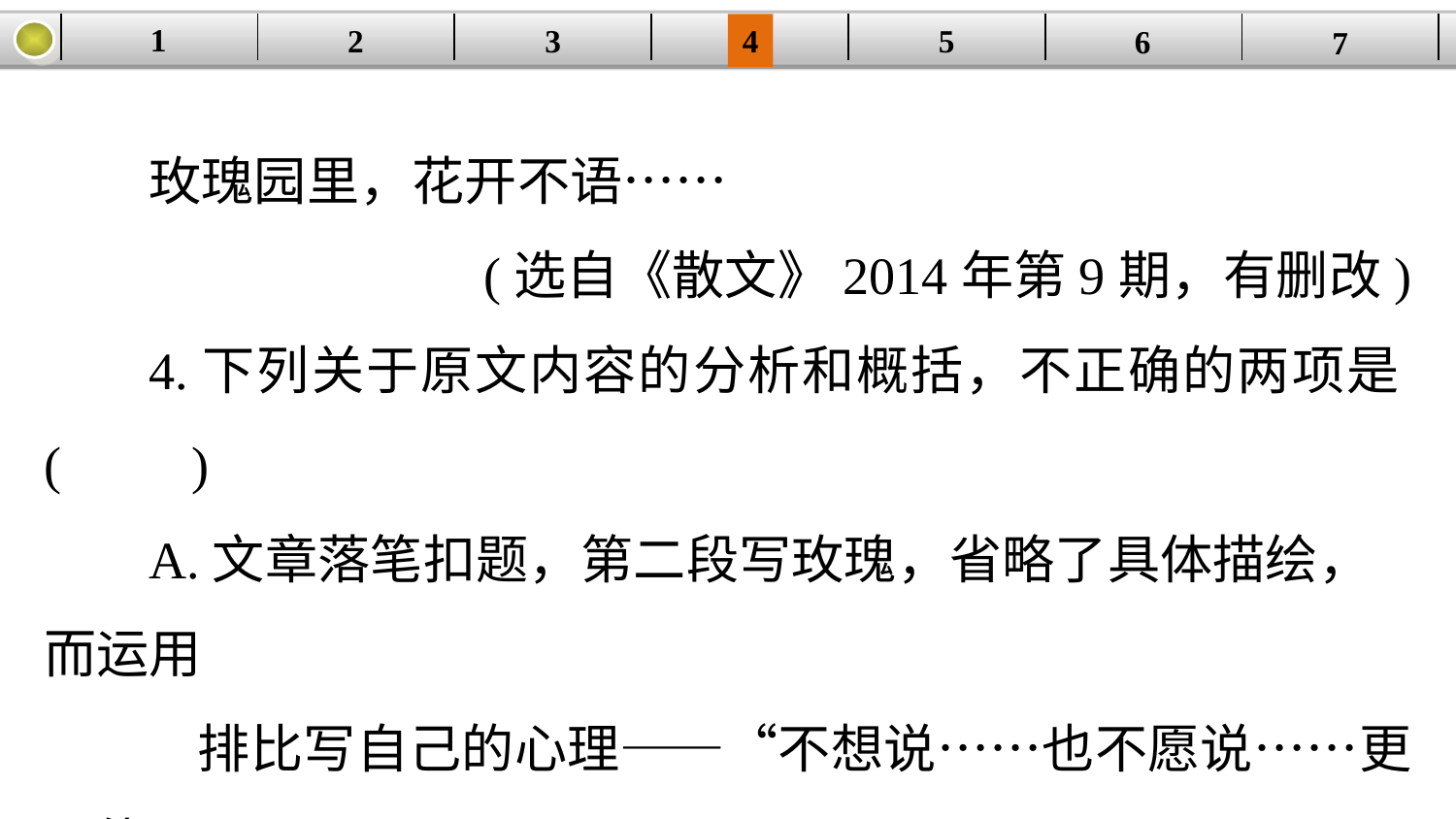

1
5
3
2
|  |  |  |  |  |  |  |
| --- | --- | --- | --- | --- | --- | --- |
4
6
7

玫瑰园里，花开不语……
(选自《散文》2014年第9期，有删改)
4.下列关于原文内容的分析和概括，不正确的两项是(　　)
A.文章落笔扣题，第二段写玫瑰，省略了具体描绘，而运用
   排比写自己的心理——“不想说……也不愿说……更不能
   说……”是为了突显玫瑰“这么繁盛，这么美艳”。